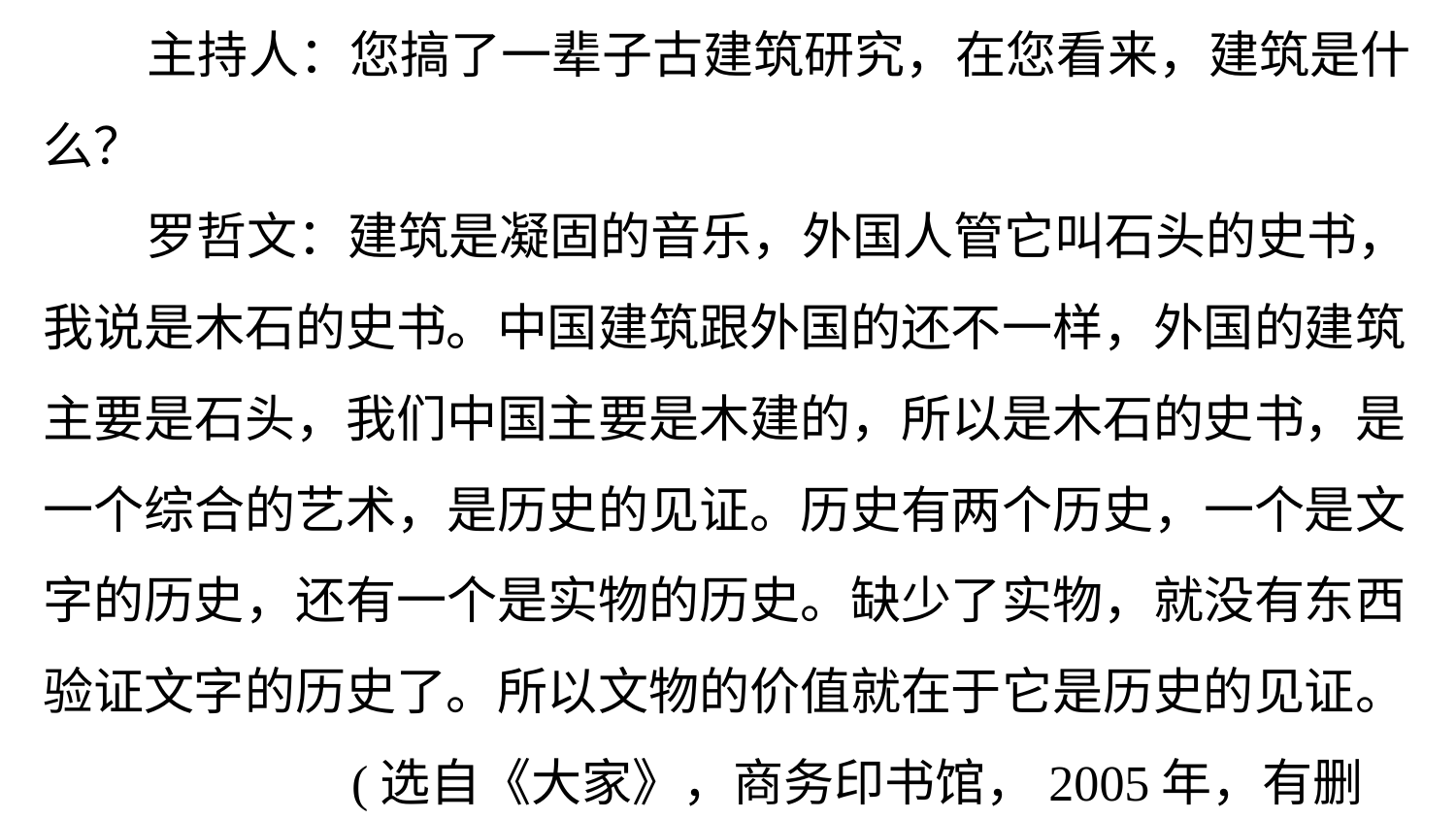

主持人：您搞了一辈子古建筑研究，在您看来，建筑是什么？
        罗哲文：建筑是凝固的音乐，外国人管它叫石头的史书，我说是木石的史书。中国建筑跟外国的还不一样，外国的建筑主要是石头，我们中国主要是木建的，所以是木石的史书，是一个综合的艺术，是历史的见证。历史有两个历史，一个是文字的历史，还有一个是实物的历史。缺少了实物，就没有东西验证文字的历史了。所以文物的价值就在于它是历史的见证。
                          (选自《大家》，商务印书馆，2005年，有删改)